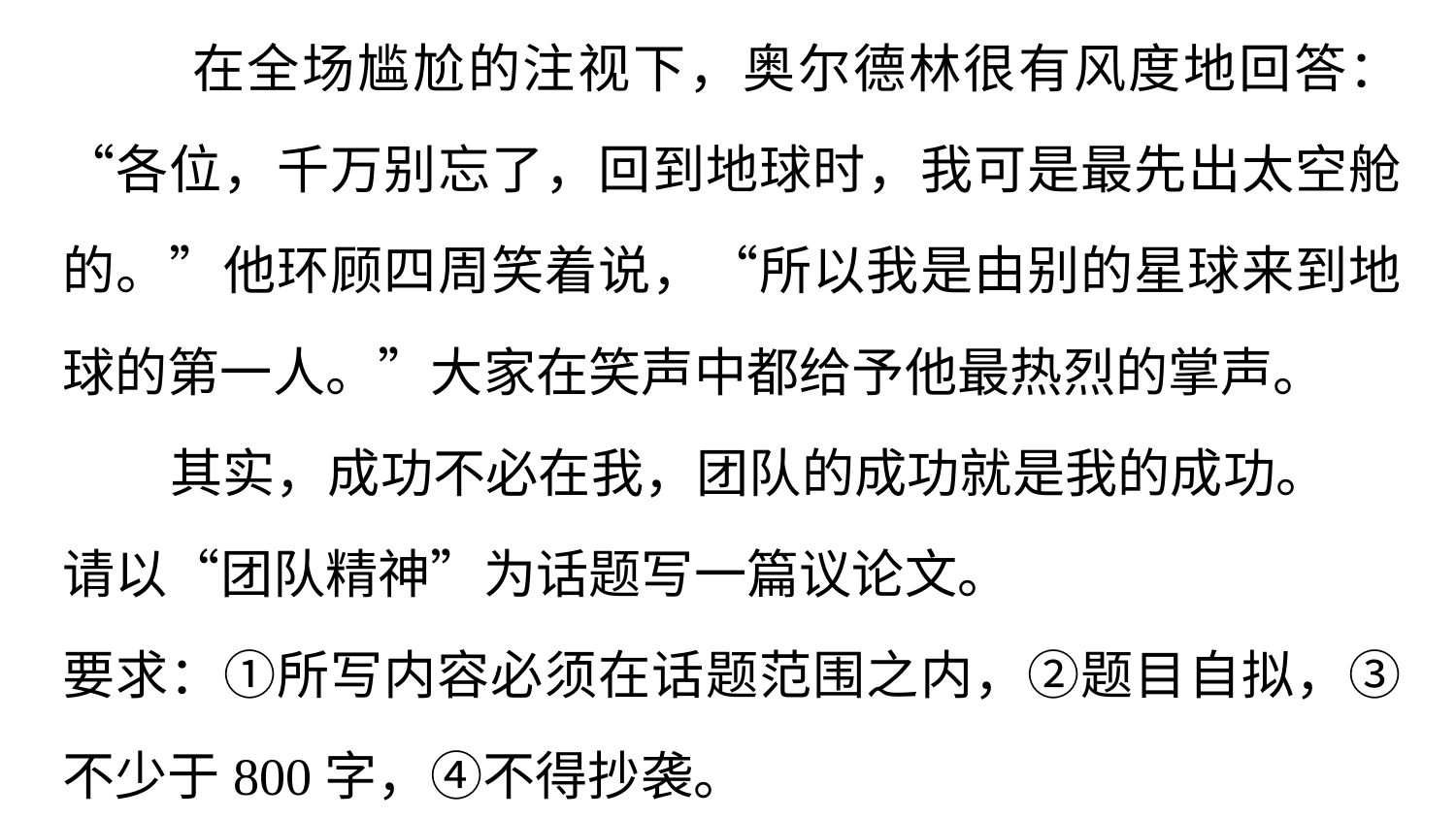

在全场尴尬的注视下，奥尔德林很有风度地回答：“各位，千万别忘了，回到地球时，我可是最先出太空舱的。”他环顾四周笑着说，“所以我是由别的星球来到地球的第一人。”大家在笑声中都给予他最热烈的掌声。
        其实，成功不必在我，团队的成功就是我的成功。
请以“团队精神”为话题写一篇议论文。
要求：①所写内容必须在话题范围之内，②题目自拟，③不少于800字，④不得抄袭。